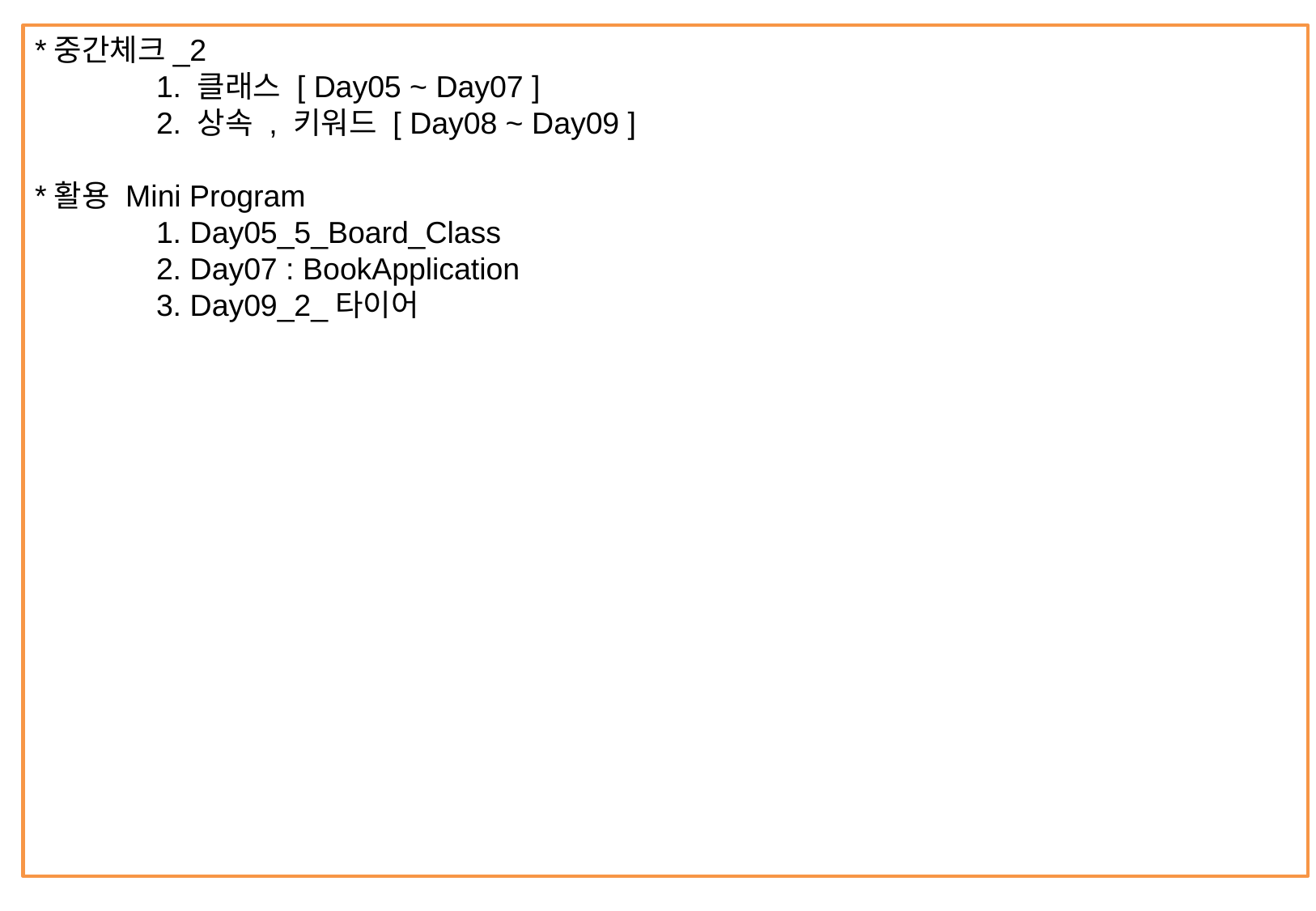

*중간체크_2
	1. 클래스 [ Day05 ~ Day07 ]
	2. 상속 , 키워드 [ Day08 ~ Day09 ]
*활용 Mini Program
	1. Day05_5_Board_Class
	2. Day07 : BookApplication
	3. Day09_2_타이어